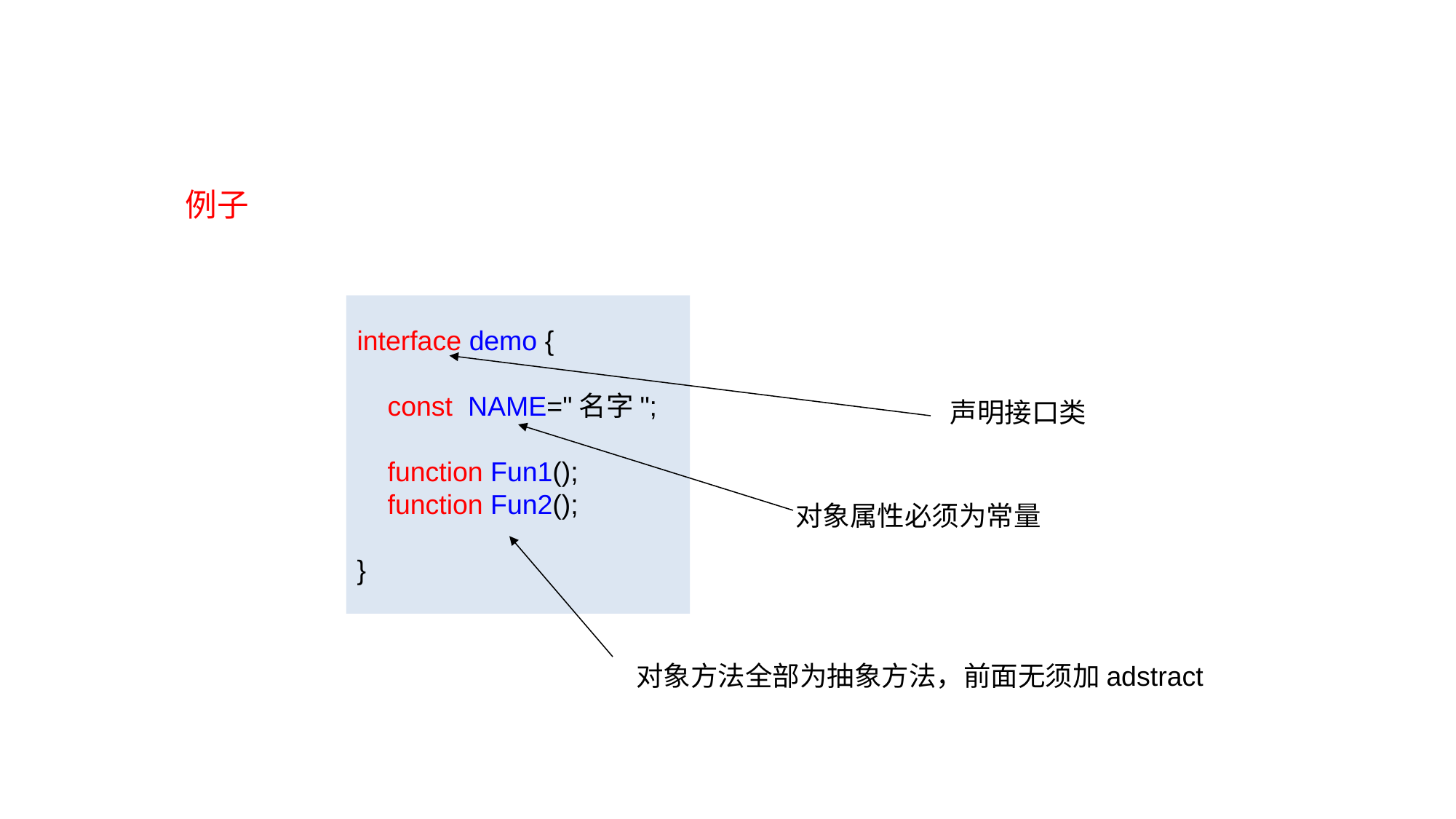

例子
interface demo {

    const  NAME="名字";

    function Fun1();
    function Fun2();

}

声明接口类

对象属性必须为常量

对象方法全部为抽象方法，前面无须加adstract